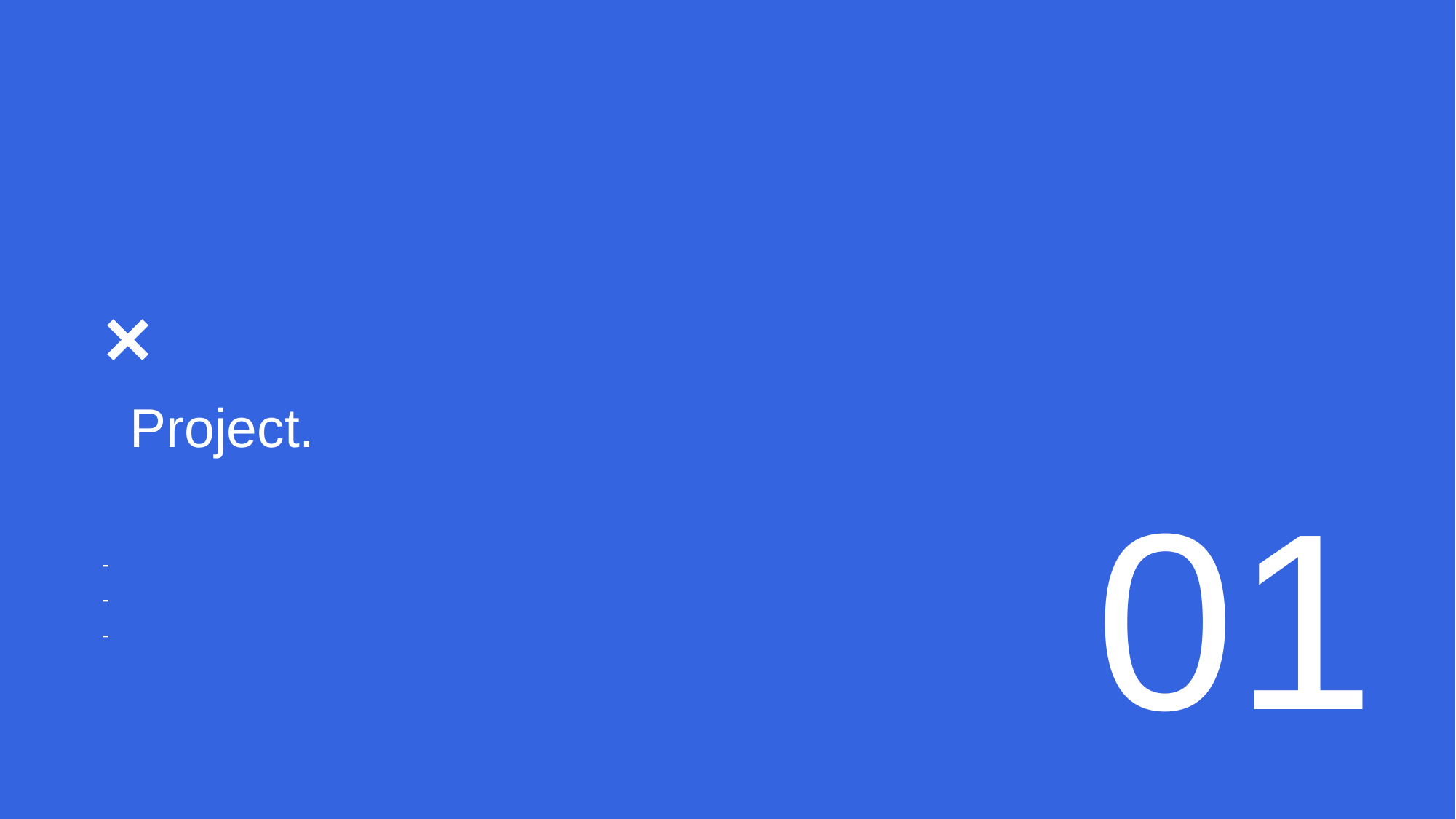

Project.
01
프로젝트 선택 및 아이디어 구상
스마트팜
액션 카메라
스마트 바이크